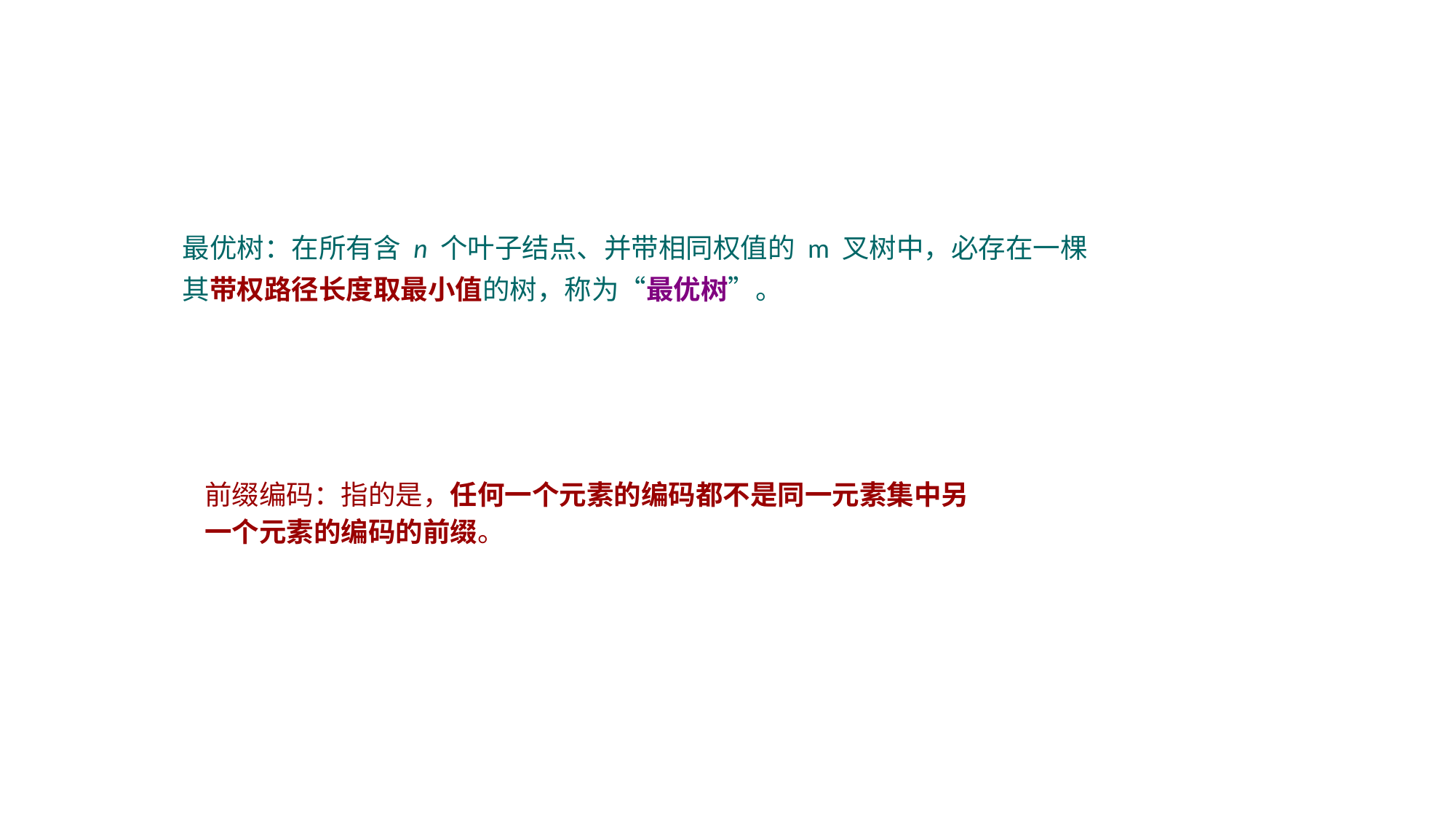

最优树：在所有含 n 个叶子结点、并带相同权值的 m 叉树中，必存在一棵其带权路径长度取最小值的树，称为“最优树”。
前缀编码：指的是，任何一个元素的编码都不是同一元素集中另一个元素的编码的前缀。